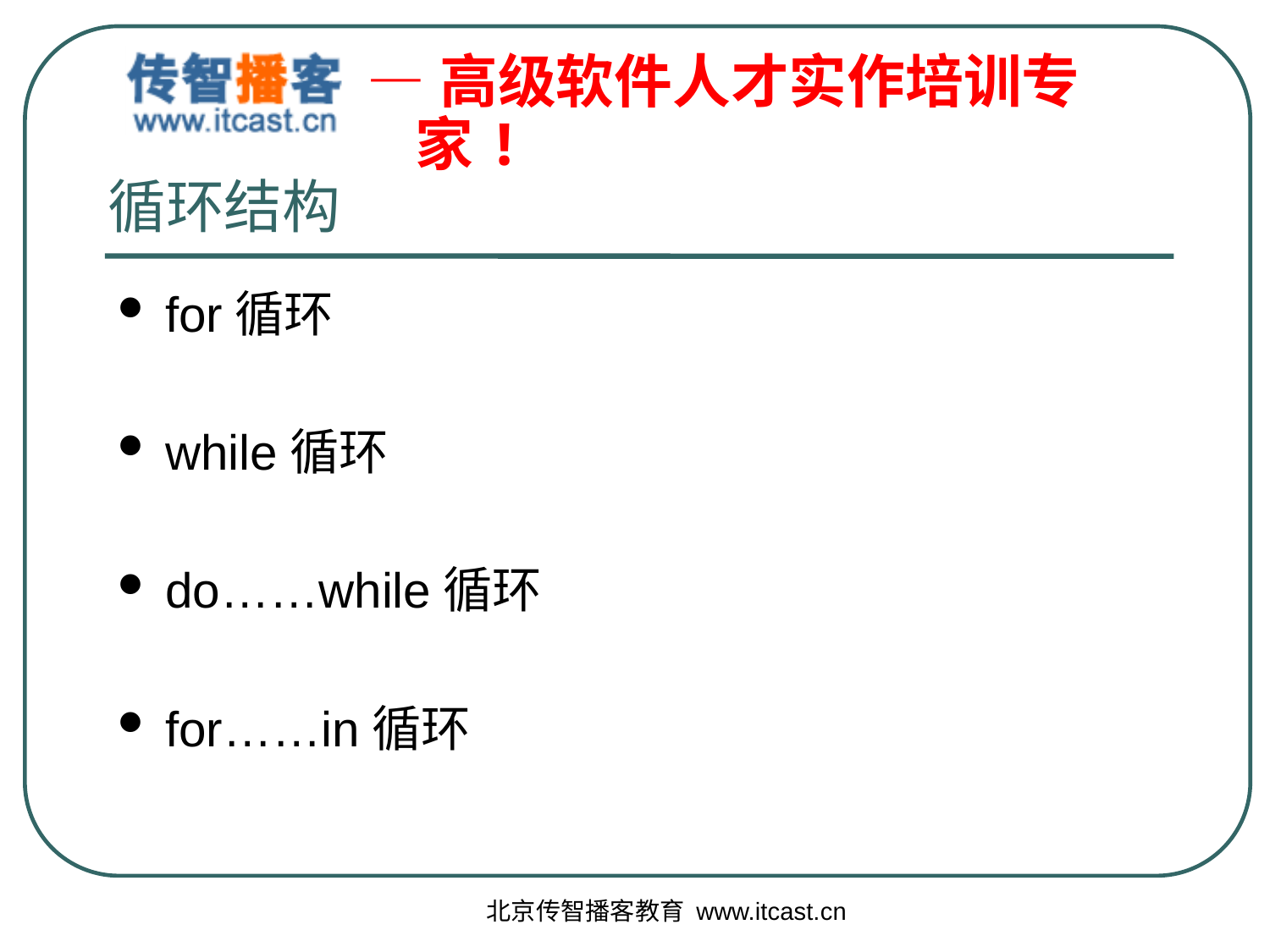

# 循环结构
for循环

while循环

do……while循环

for……in循环
北京传智播客教育 www.itcast.cn